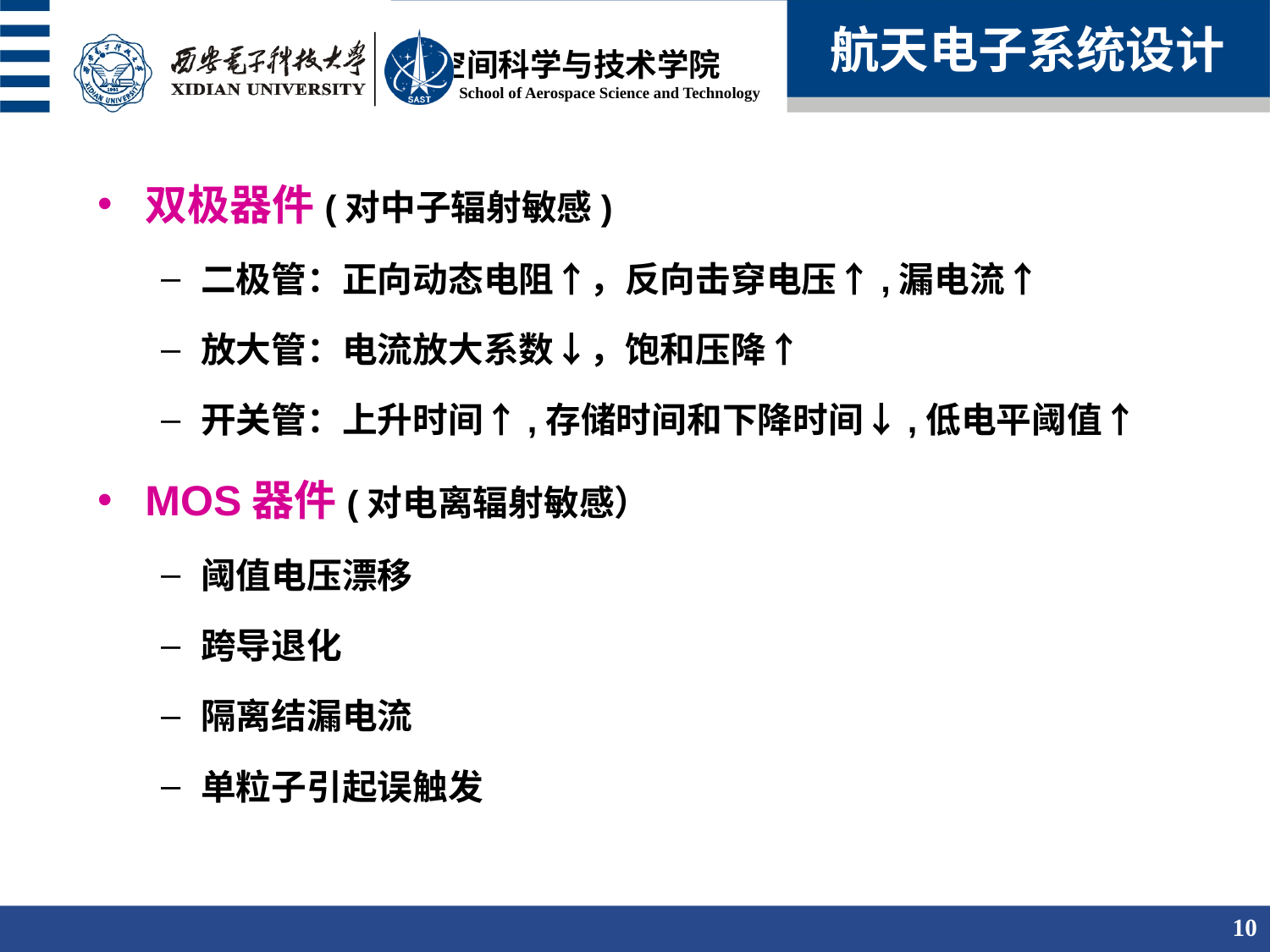

航天电子系统设计
双极器件(对中子辐射敏感)
二极管：正向动态电阻↑，反向击穿电压↑,漏电流↑
放大管：电流放大系数↓，饱和压降↑
开关管：上升时间↑,存储时间和下降时间↓,低电平阈值↑
MOS器件(对电离辐射敏感）
阈值电压漂移
跨导退化
隔离结漏电流
单粒子引起误触发